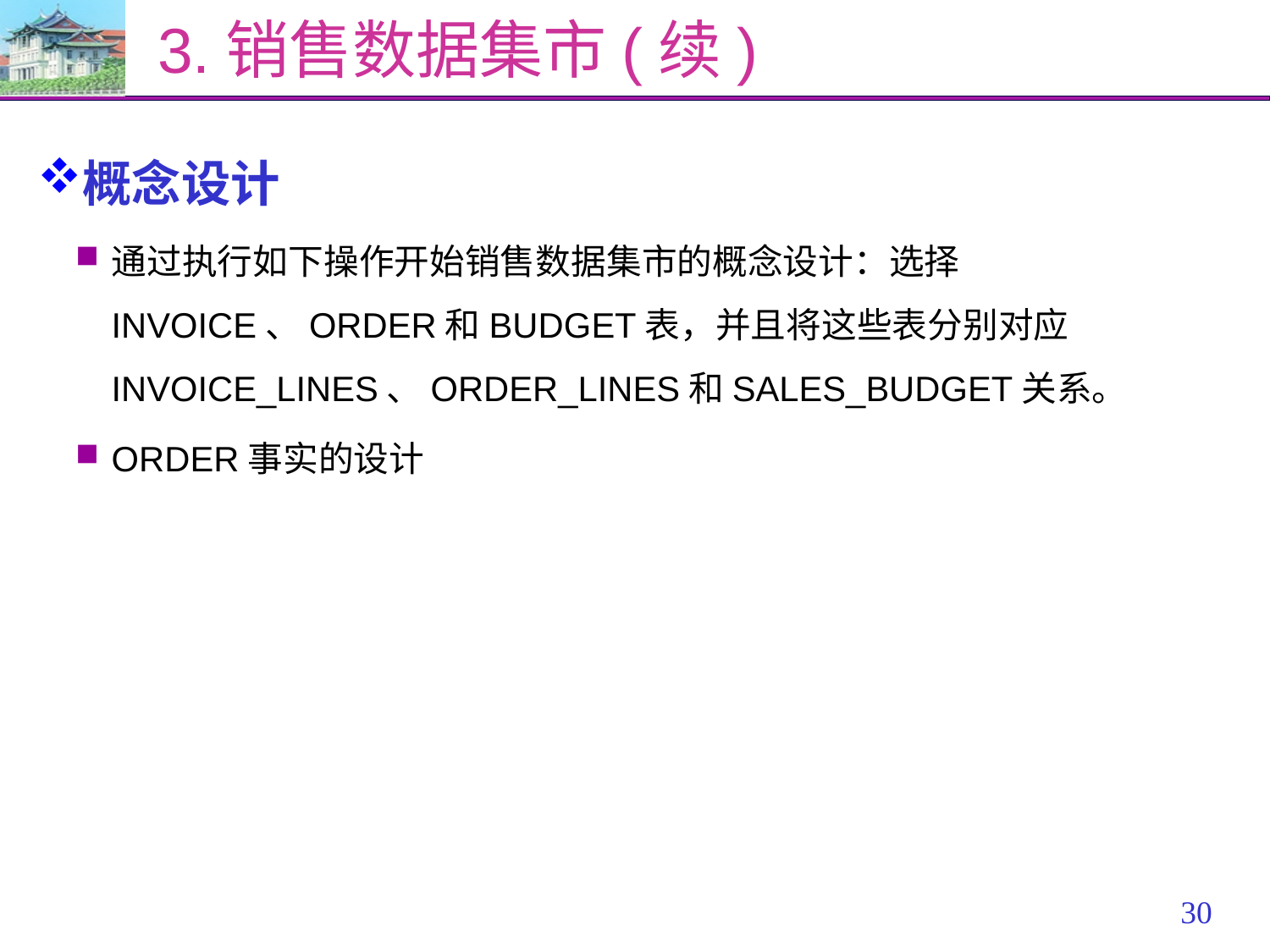

# 3.销售数据集市(续)
概念设计
通过执行如下操作开始销售数据集市的概念设计：选择INVOICE、ORDER和BUDGET表，并且将这些表分别对应INVOICE_LINES、ORDER_LINES和SALES_BUDGET关系。
ORDER事实的设计
30